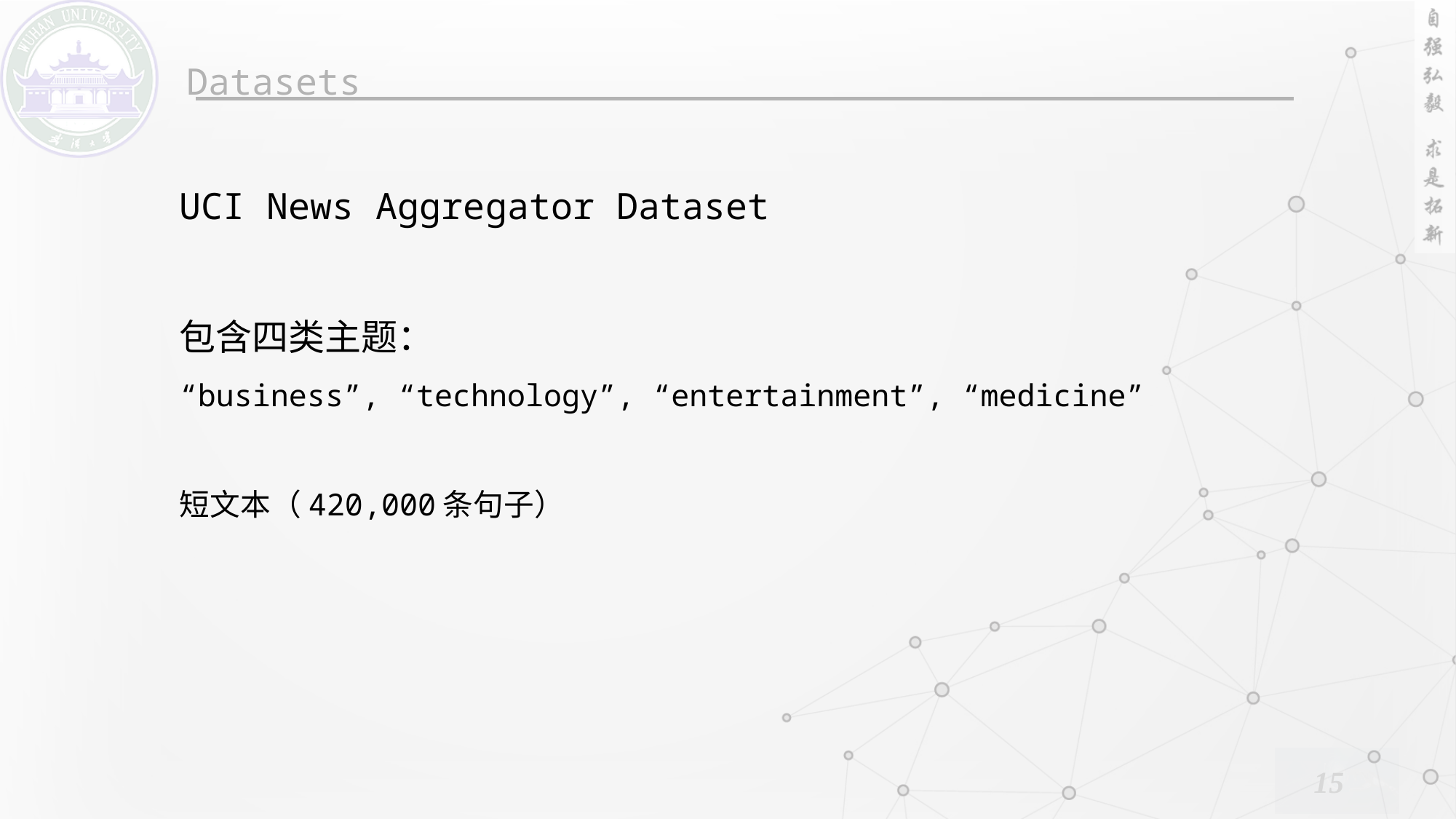

UCI News Aggregator Dataset

包含四类主题：
“business”, “technology”, “entertainment”, “medicine”

短文本（420,000条句子）

15